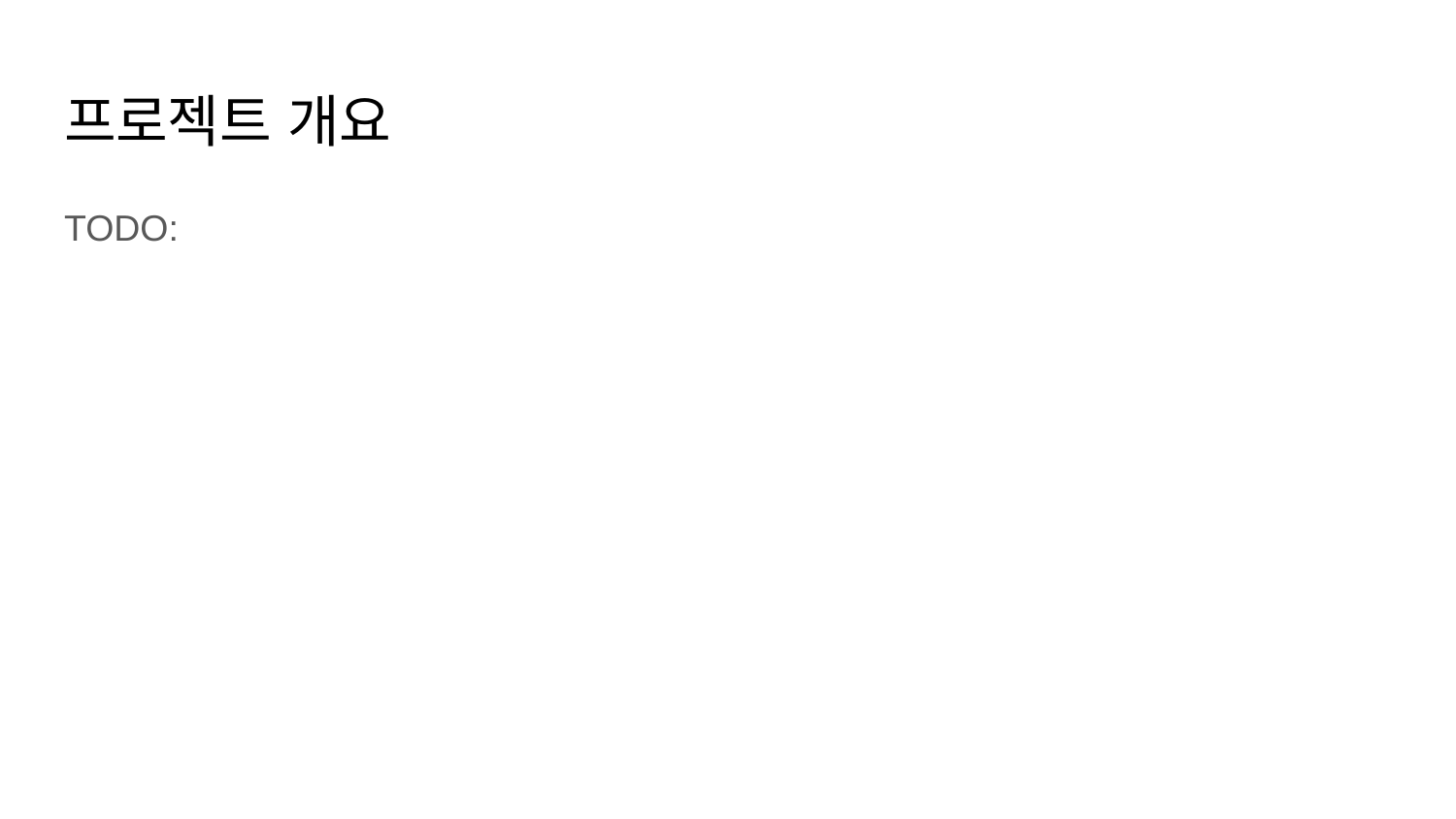

# 프로젝트 개요
TODO:
제출한 중간보고서(한글 파일)의 과제명 ~ 수행현황 까지의 내용을 간략하게 작성해주세요.